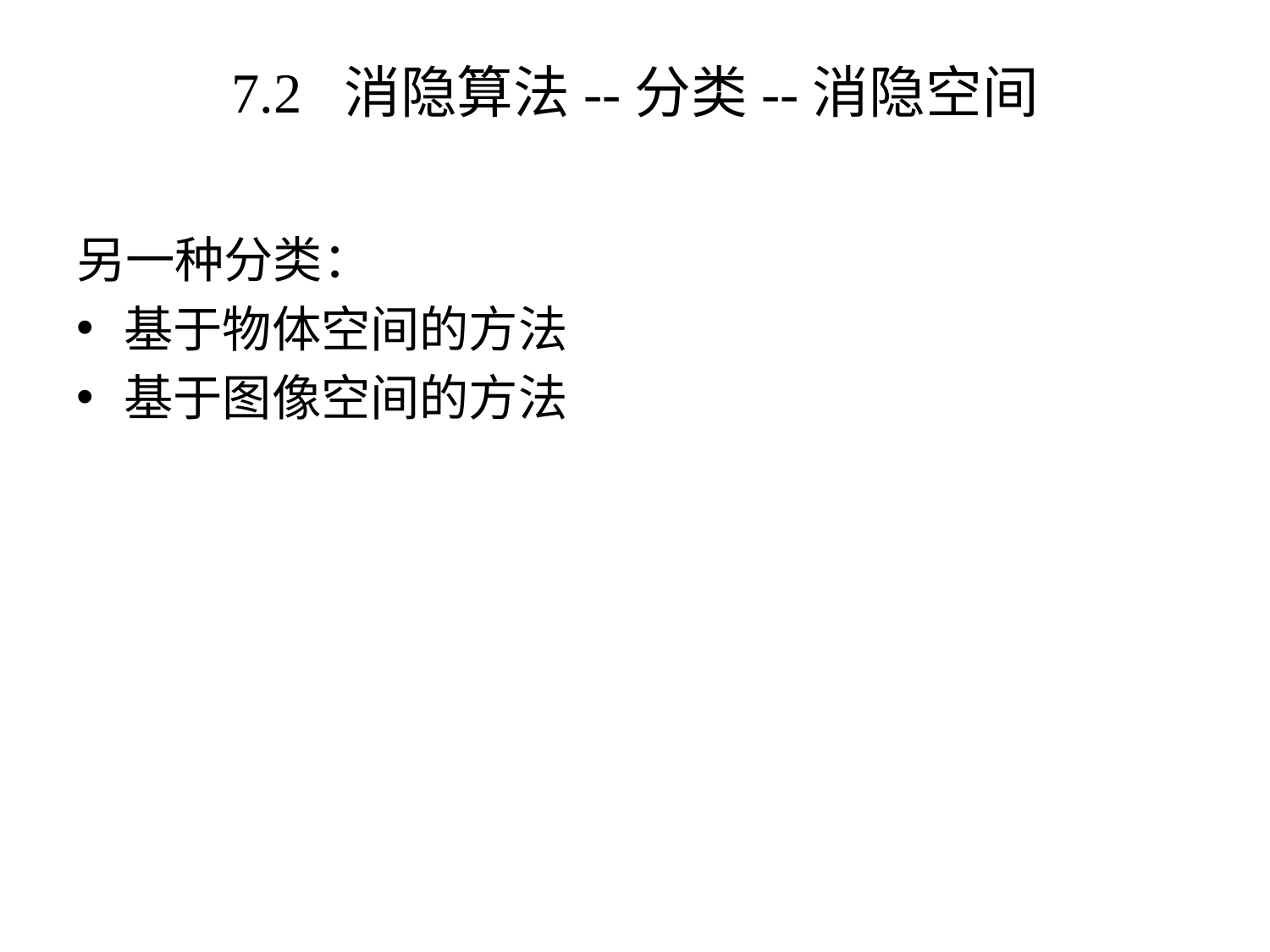

7.2  消隐算法--分类--消隐空间
另一种分类：
基于物体空间的方法
基于图像空间的方法